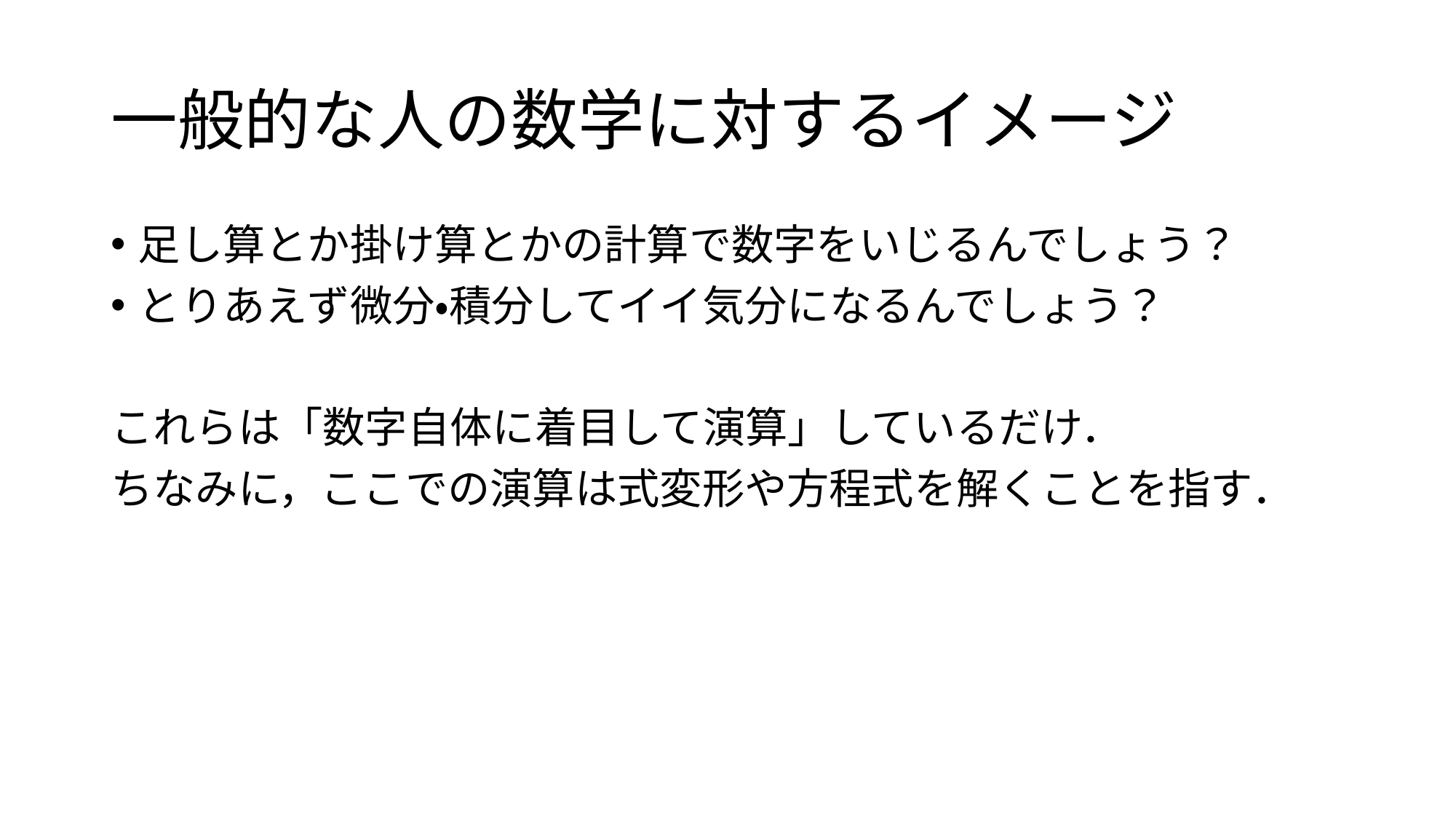

# 一般的な人の数学に対するイメージ
足し算とか掛け算とかの計算で数字をいじるんでしょう？
とりあえず微分・積分してイイ気分になるんでしょう？

これらは「数字自体に着目して演算」しているだけ．
ちなみに，ここでの演算は式変形や方程式を解くことを指す．